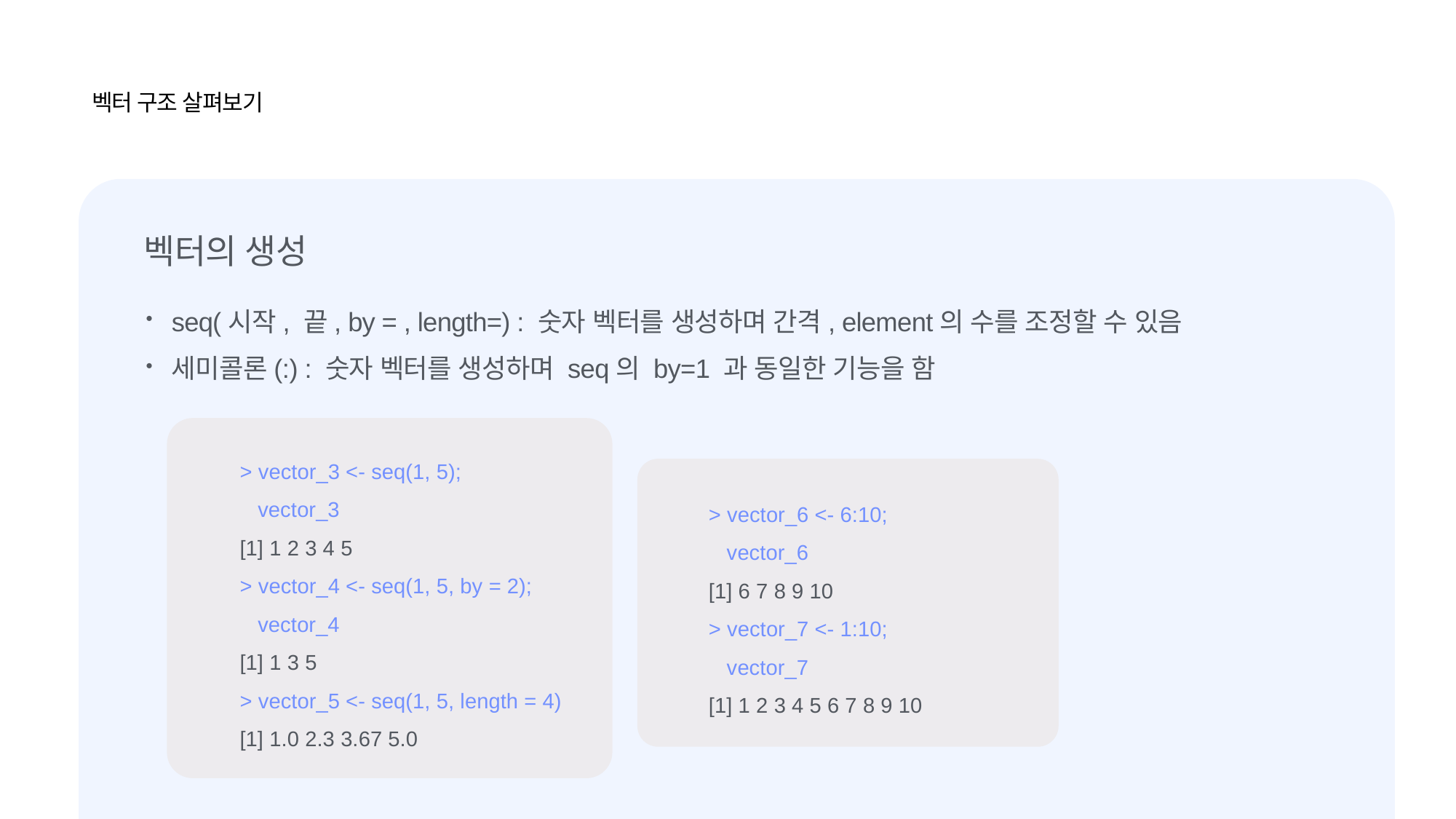

벡터 구조 살펴보기

벡터의 생성
seq(시작, 끝, by = , length=) : 숫자 벡터를 생성하며 간격, element의 수를 조정할 수 있음
세미콜론(:) : 숫자 벡터를 생성하며 seq의 by=1 과 동일한 기능을 함
> vector_3 <- seq(1, 5);
   vector_3
[1] 1 2 3 4 5
> vector_4 <- seq(1, 5, by = 2);
   vector_4
[1] 1 3 5
> vector_5 <- seq(1, 5, length = 4)
[1] 1.0 2.3 3.67 5.0
> vector_6 <- 6:10;
   vector_6
[1] 6 7 8 9 10
> vector_7 <- 1:10;
   vector_7
[1] 1 2 3 4 5 6 7 8 9 10